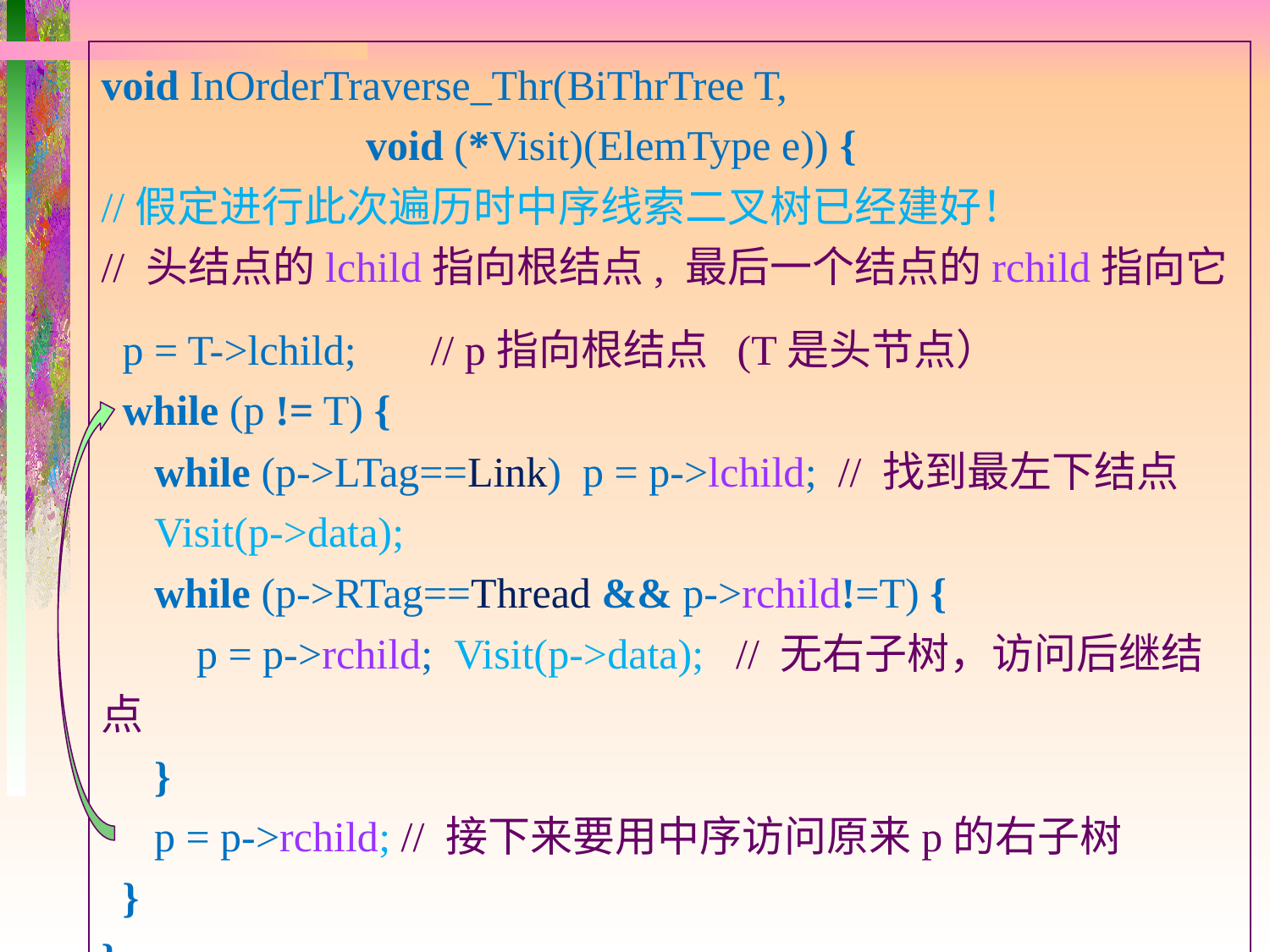

void InOrderTraverse_Thr(BiThrTree T,
                         void (*Visit)(ElemType e)) {
//假定进行此次遍历时中序线索二叉树已经建好！
// 头结点的lchild指向根结点, 最后一个结点的rchild指向它
  p = T->lchild;       // p指向根结点  (T是头节点）
  while (p != T) {
     while (p->LTag==Link)  p = p->lchild;  // 找到最左下结点
     Visit(p->data);
     while (p->RTag==Thread && p->rchild!=T) {
         p = p->rchild;  Visit(p->data);   // 无右子树，访问后继结点
     }
     p = p->rchild; // 接下来要用中序访问原来p的右子树
  }
}